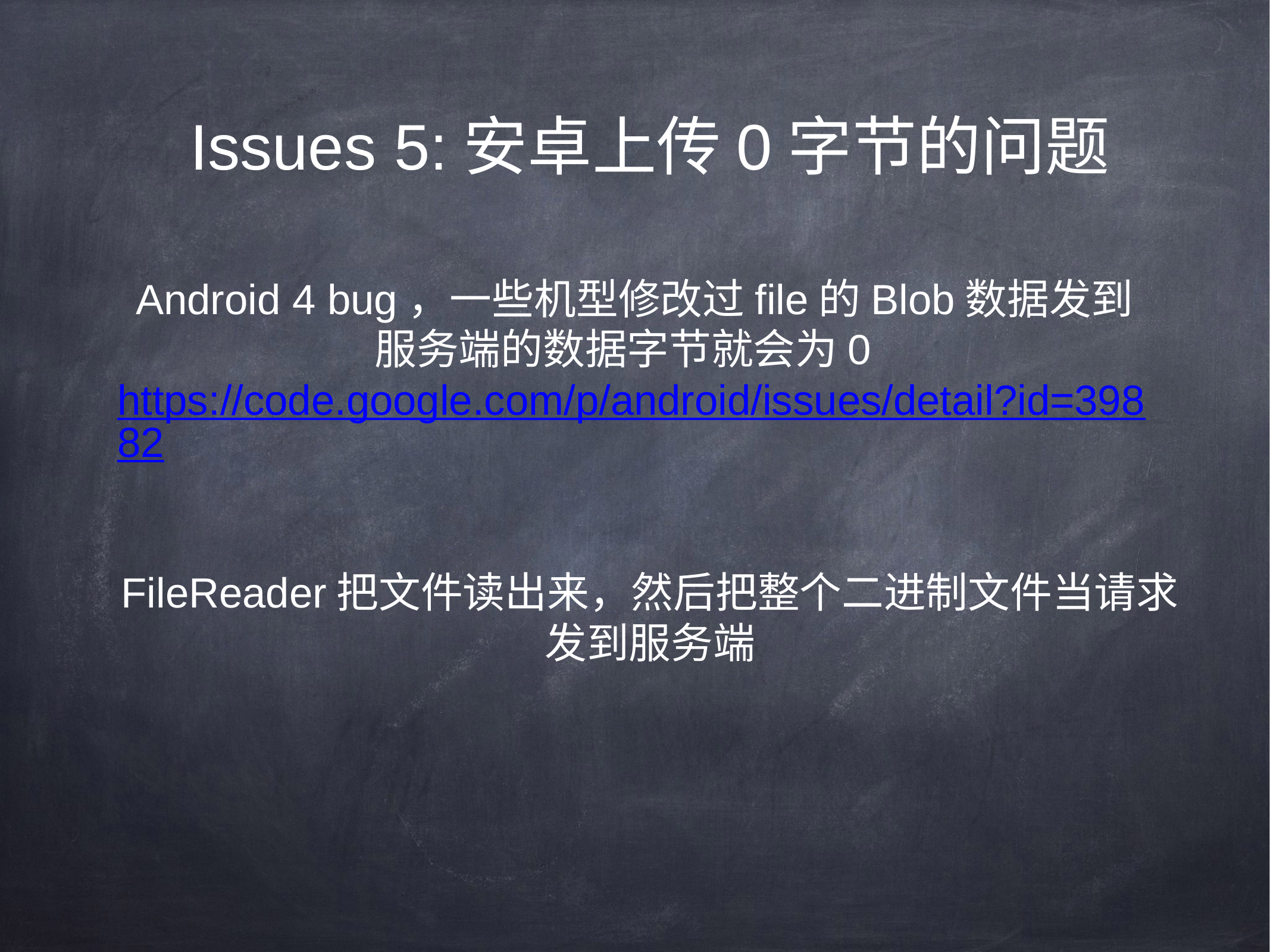

# Issues 5:安卓上传0字节的问题
Android 4 bug，一些机型修改过file的Blob数据发到服务端的数据字节就会为0  https://code.google.com/p/android/issues/detail?id=39882
FileReader把文件读出来，然后把整个二进制文件当请求发到服务端